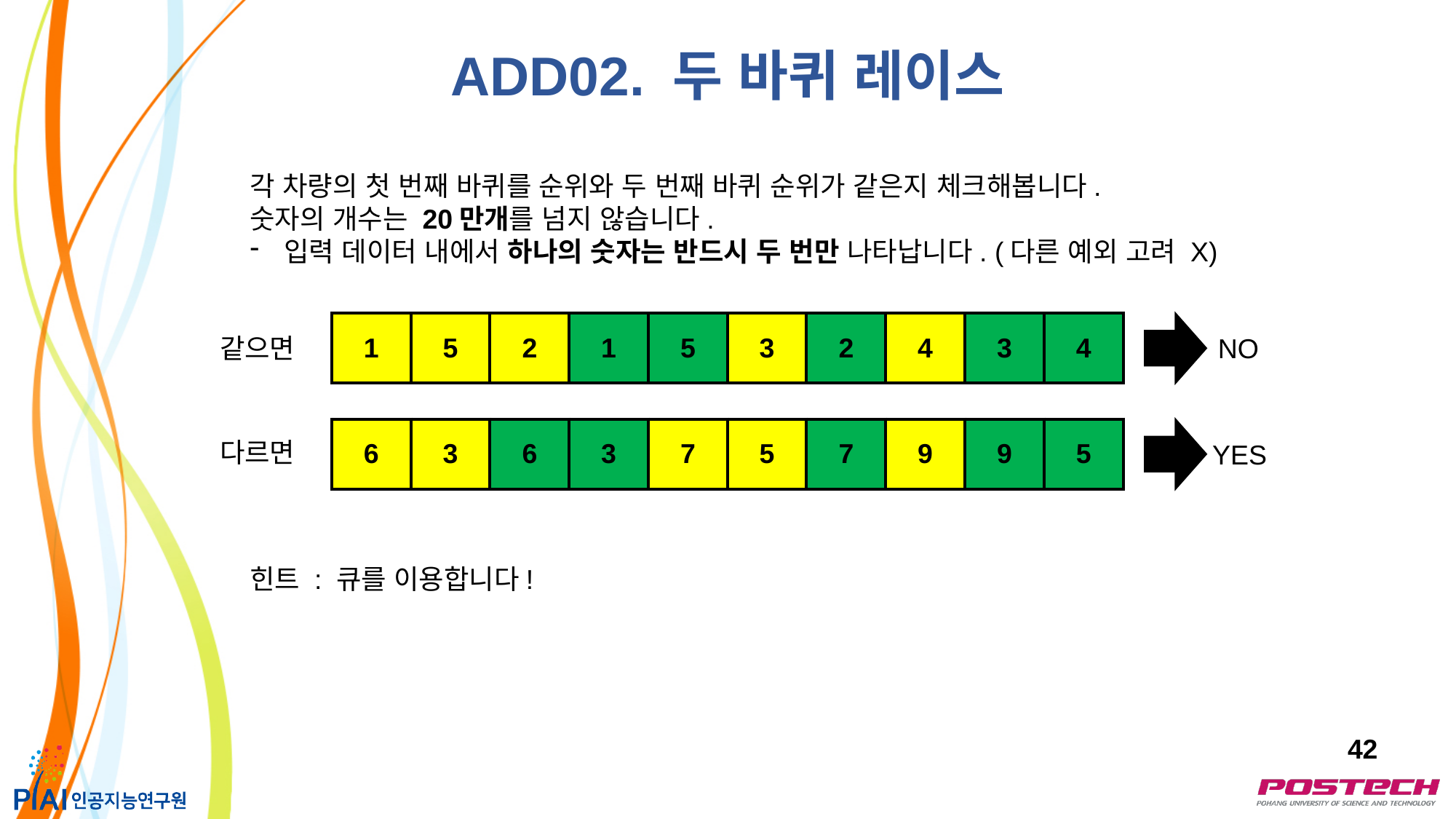

ADD02. 두 바퀴 레이스
각 차량의 첫 번째 바퀴를 순위와 두 번째 바퀴 순위가 같은지 체크해봅니다.
숫자의 개수는 20만개를 넘지 않습니다.
입력 데이터 내에서 하나의 숫자는 반드시 두 번만 나타납니다. (다른 예외 고려 X)

힌트 : 큐를 이용합니다!

| 1 | 5 | 2 | 1 | 5 | 3 | 2 | 4 | 3 | 4 |
| --- | --- | --- | --- | --- | --- | --- | --- | --- | --- |
같으면
NO
| 6 | 3 | 6 | 3 | 7 | 5 | 7 | 9 | 9 | 5 |
| --- | --- | --- | --- | --- | --- | --- | --- | --- | --- |

다르면
YES